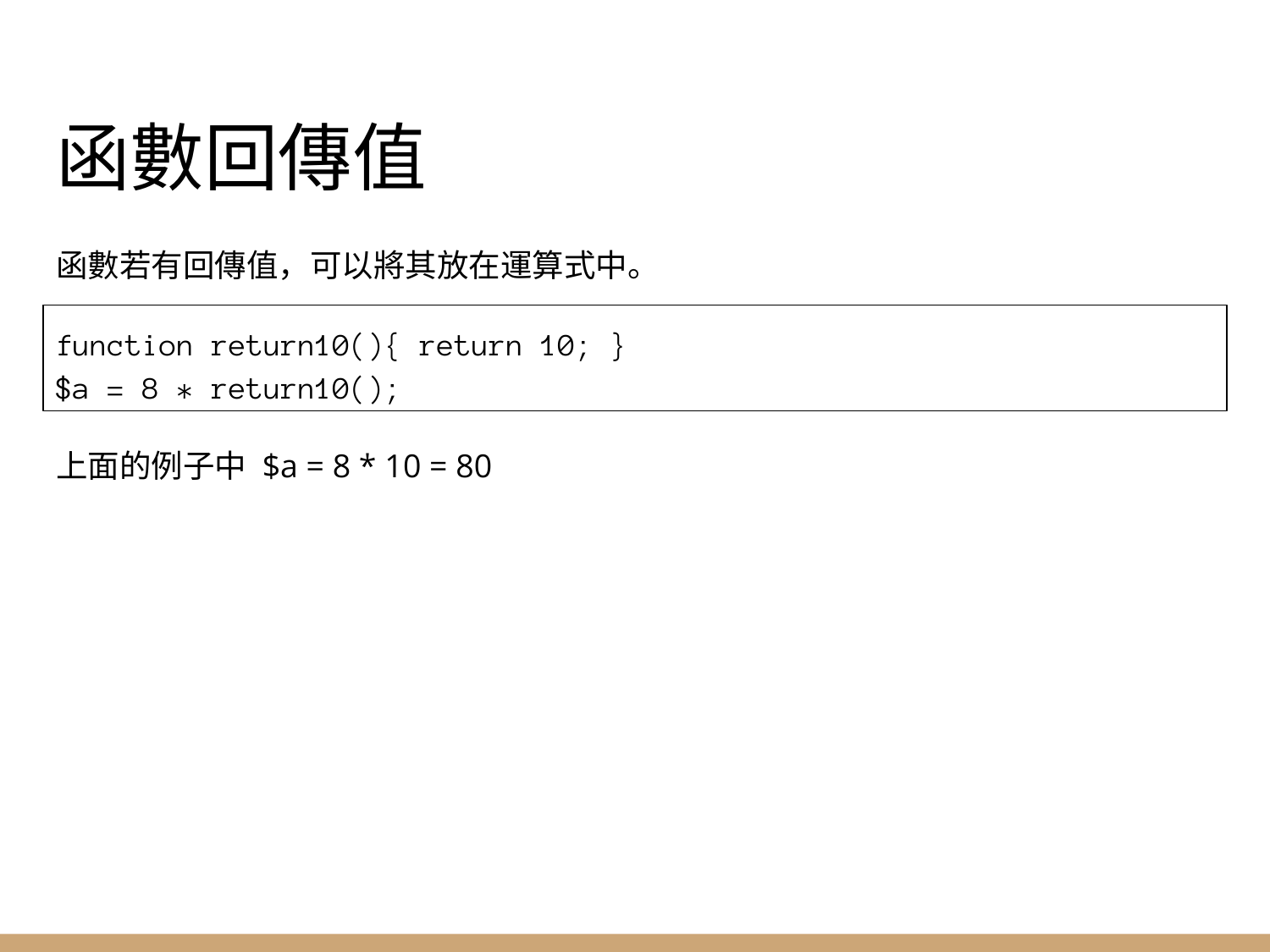

# 函數回傳值
函數若有回傳值，可以將其放在運算式中。
function return10(){ return 10; }
$a = 8 * return10();
上面的例子中 $a = 8 * 10 = 80